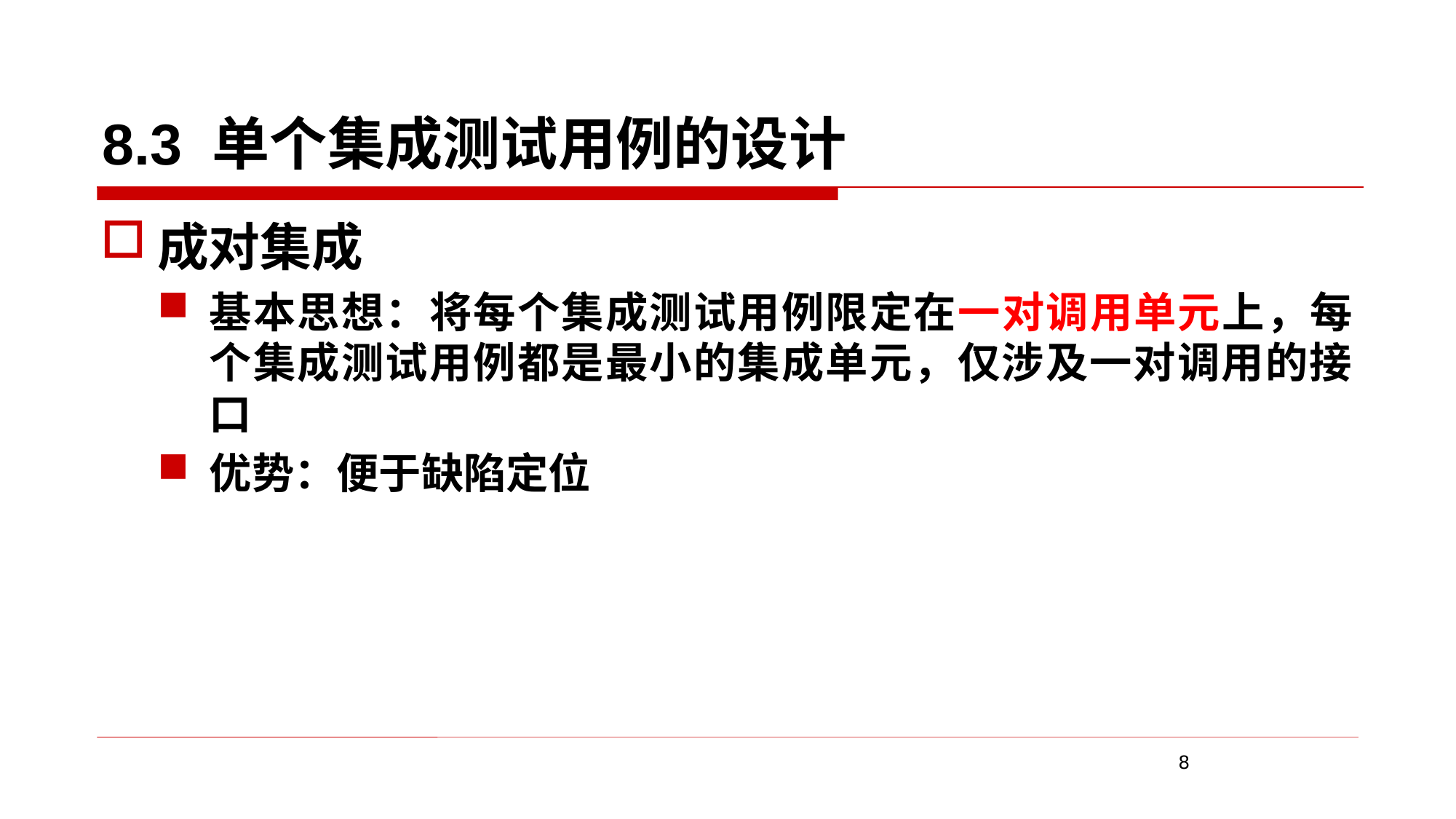

8.3 单个集成测试用例的设计
成对集成
基本思想：将每个集成测试用例限定在一对调用单元上，每个集成测试用例都是最小的集成单元，仅涉及一对调用的接口
优势：便于缺陷定位
8